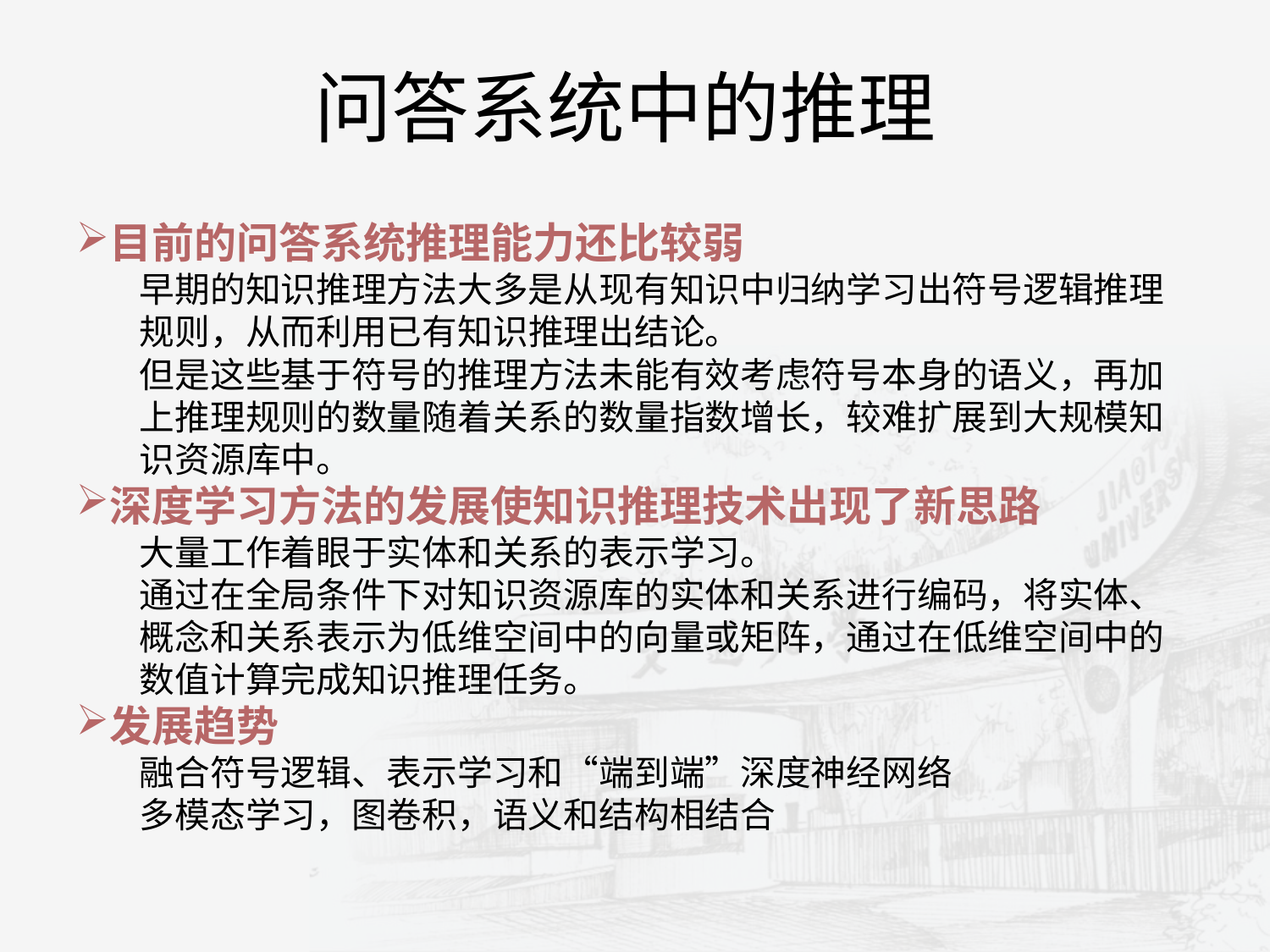

问答系统中的推理
目前的问答系统推理能力还比较弱
早期的知识推理方法大多是从现有知识中归纳学习出符号逻辑推理规则，从而利用已有知识推理出结论。
但是这些基于符号的推理方法未能有效考虑符号本身的语义，再加上推理规则的数量随着关系的数量指数增长，较难扩展到大规模知识资源库中。
深度学习方法的发展使知识推理技术出现了新思路
大量工作着眼于实体和关系的表示学习。
通过在全局条件下对知识资源库的实体和关系进行编码，将实体、概念和关系表示为低维空间中的向量或矩阵，通过在低维空间中的数值计算完成知识推理任务。
发展趋势
融合符号逻辑、表示学习和“端到端”深度神经网络
多模态学习，图卷积，语义和结构相结合
68